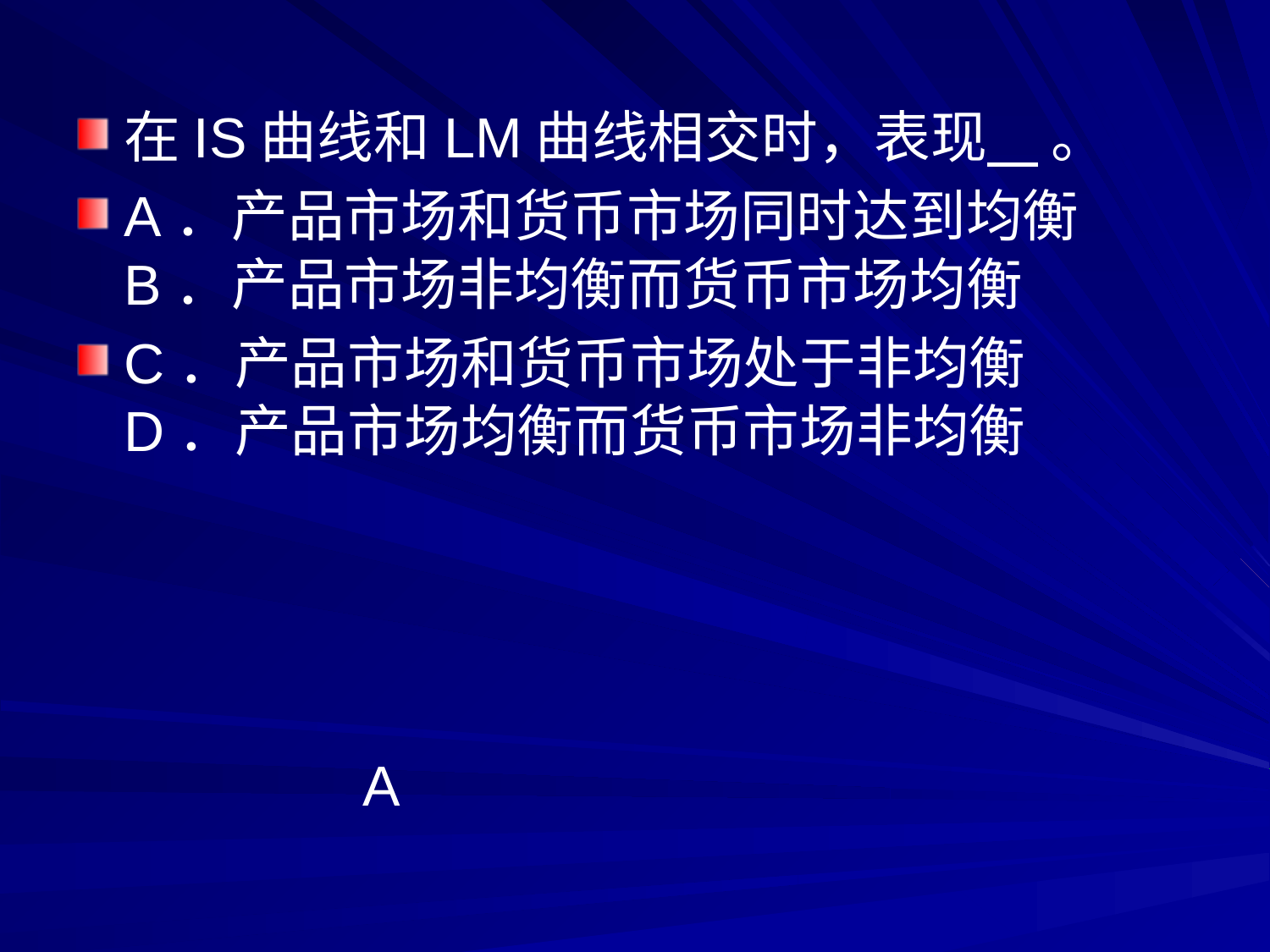

在IS曲线和LM曲线相交时，表现     。
A．产品市场和货币市场同时达到均衡    B．产品市场非均衡而货币市场均衡
C．产品市场和货币市场处于非均衡      D．产品市场均衡而货币市场非均衡
A